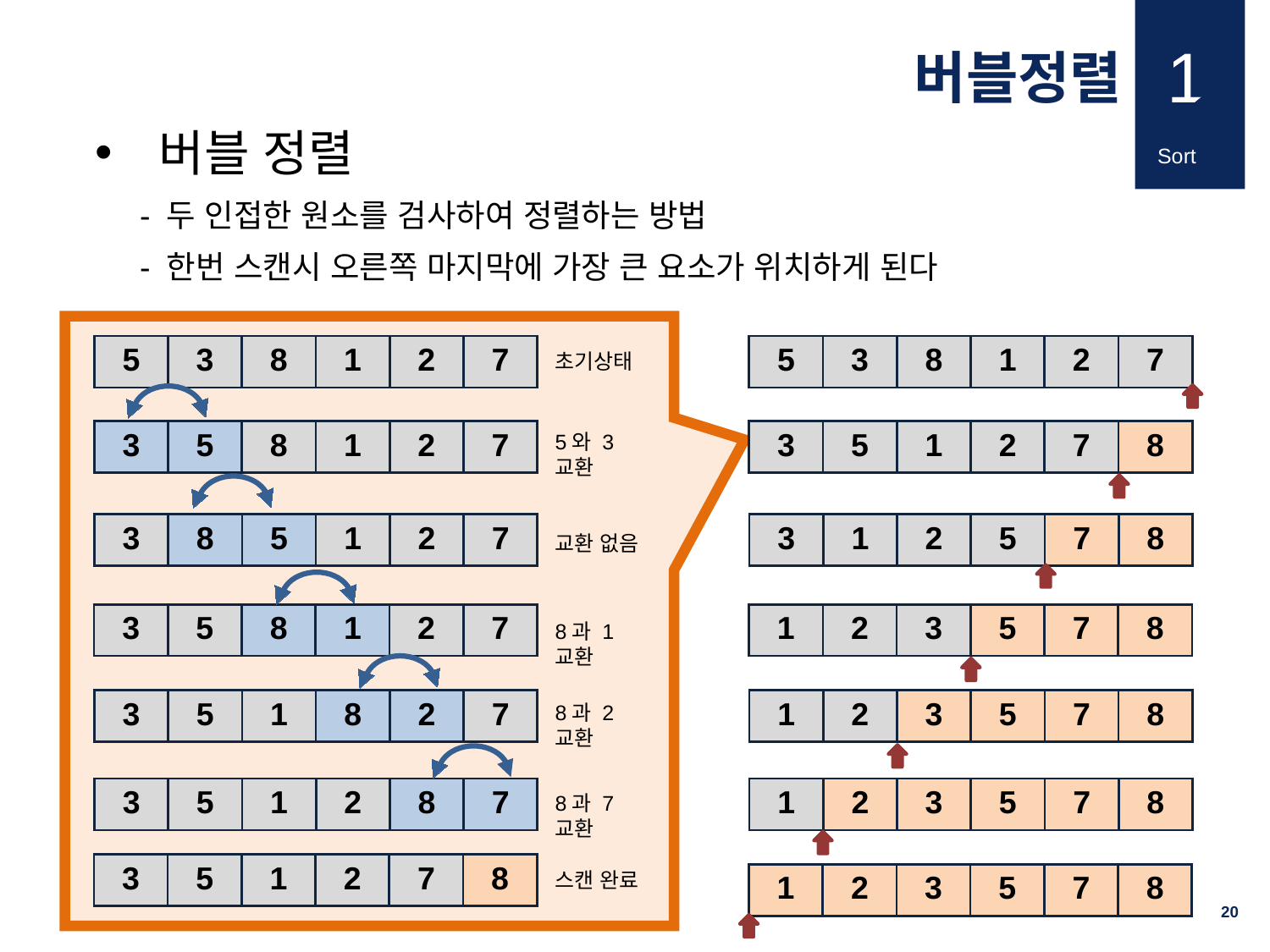

1

버블정렬
버블 정렬
     - 두 인접한 원소를 검사하여 정렬하는 방법
     - 한번 스캔시 오른쪽 마지막에 가장 큰 요소가 위치하게 된다
Sort

| 5 | 3 | 8 | 1 | 2 | 7 |
| --- | --- | --- | --- | --- | --- |
| 5 | 3 | 8 | 1 | 2 | 7 |
| --- | --- | --- | --- | --- | --- |
초기상태

| 3 | 5 | 8 | 1 | 2 | 7 |
| --- | --- | --- | --- | --- | --- |
| 3 | 5 | 1 | 2 | 7 | 8 |
| --- | --- | --- | --- | --- | --- |
5와 3 교환

| 3 | 8 | 5 | 1 | 2 | 7 |
| --- | --- | --- | --- | --- | --- |
| 3 | 1 | 2 | 5 | 7 | 8 |
| --- | --- | --- | --- | --- | --- |
교환 없음

| 3 | 5 | 8 | 1 | 2 | 7 |
| --- | --- | --- | --- | --- | --- |
| 1 | 2 | 3 | 5 | 7 | 8 |
| --- | --- | --- | --- | --- | --- |
8과 1 교환

| 3 | 5 | 1 | 8 | 2 | 7 |
| --- | --- | --- | --- | --- | --- |
| 1 | 2 | 3 | 5 | 7 | 8 |
| --- | --- | --- | --- | --- | --- |
8과 2 교환

| 3 | 5 | 1 | 2 | 8 | 7 |
| --- | --- | --- | --- | --- | --- |
| 1 | 2 | 3 | 5 | 7 | 8 |
| --- | --- | --- | --- | --- | --- |
8과 7 교환

| 3 | 5 | 1 | 2 | 7 | 8 |
| --- | --- | --- | --- | --- | --- |
스캔 완료
| 1 | 2 | 3 | 5 | 7 | 8 |
| --- | --- | --- | --- | --- | --- |
20